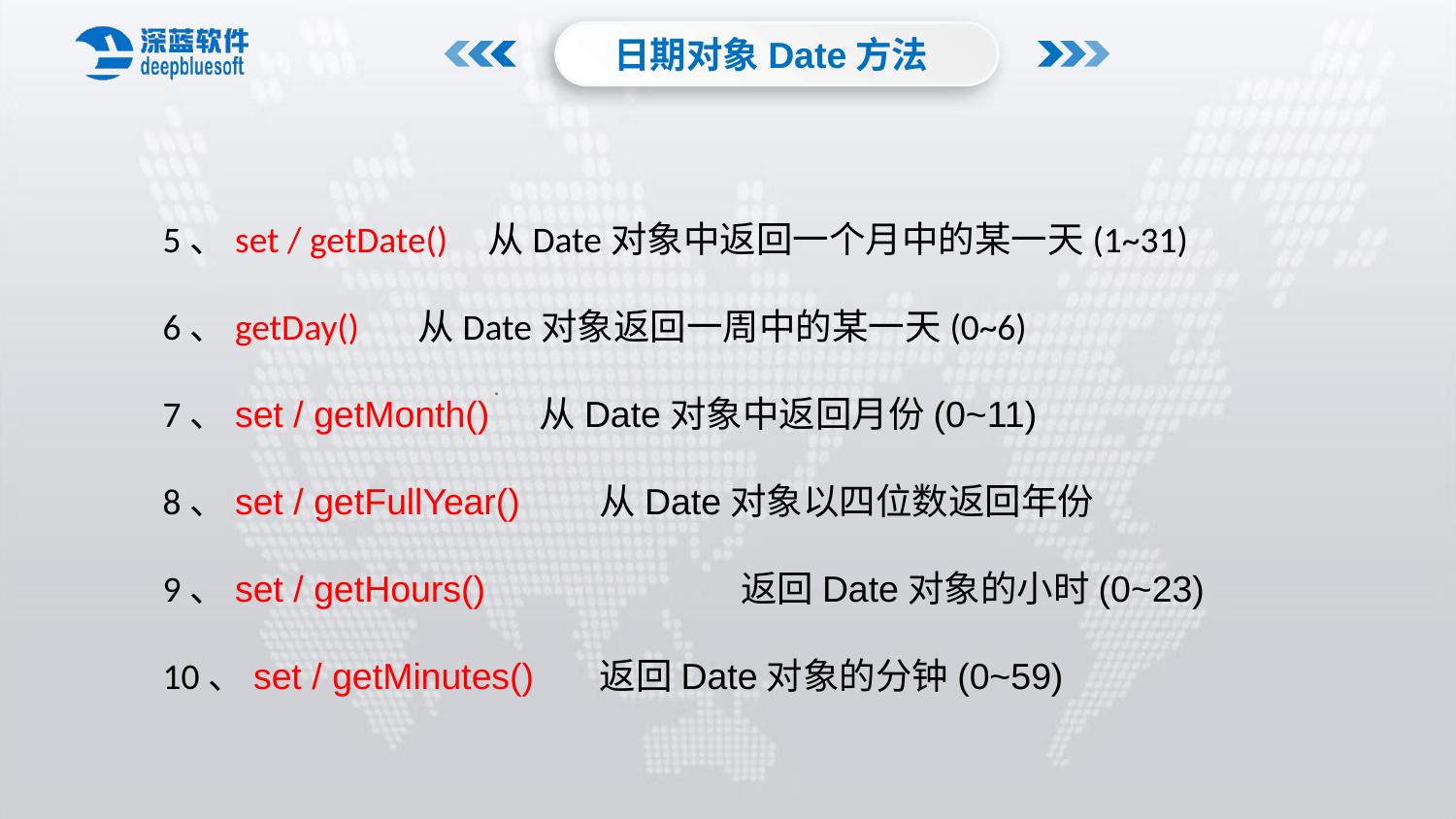

日期对象Date方法

5、set / getDate()	   从Date对象中返回一个月中的某一天(1~31)

6、getDay()      从Date对象返回一周中的某一天(0~6)

7、set / getMonth()    从Date对象中返回月份(0~11)

8、set / getFullYear()	从Date对象以四位数返回年份

9、set / getHours()	             返回Date对象的小时(0~23)

10、set / getMinutes()	返回Date对象的分钟(0~59)